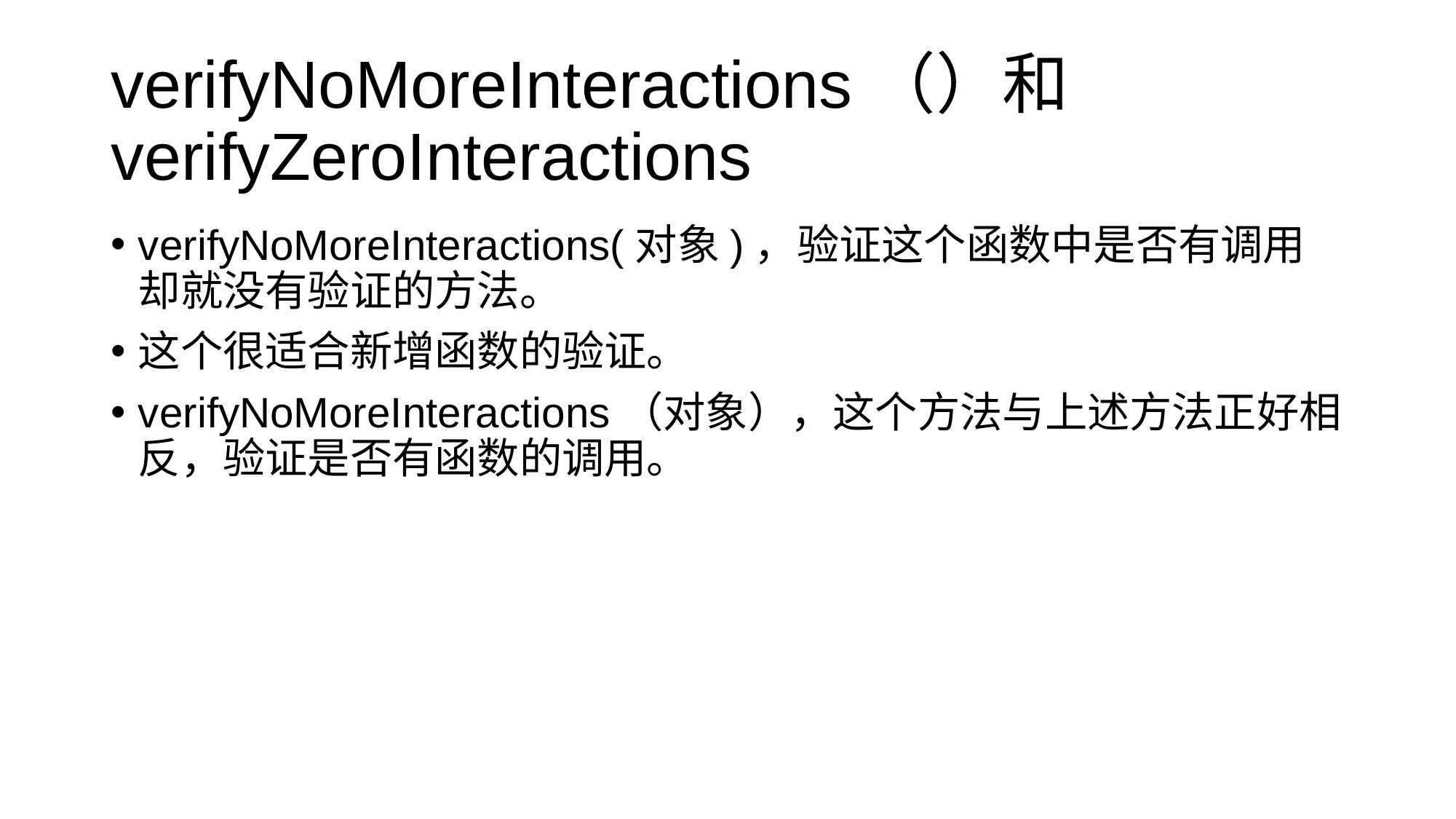

# verifyNoMoreInteractions（）和verifyZeroInteractions
verifyNoMoreInteractions(对象)，验证这个函数中是否有调用却就没有验证的方法。
这个很适合新增函数的验证。
verifyNoMoreInteractions（对象），这个方法与上述方法正好相反，验证是否有函数的调用。